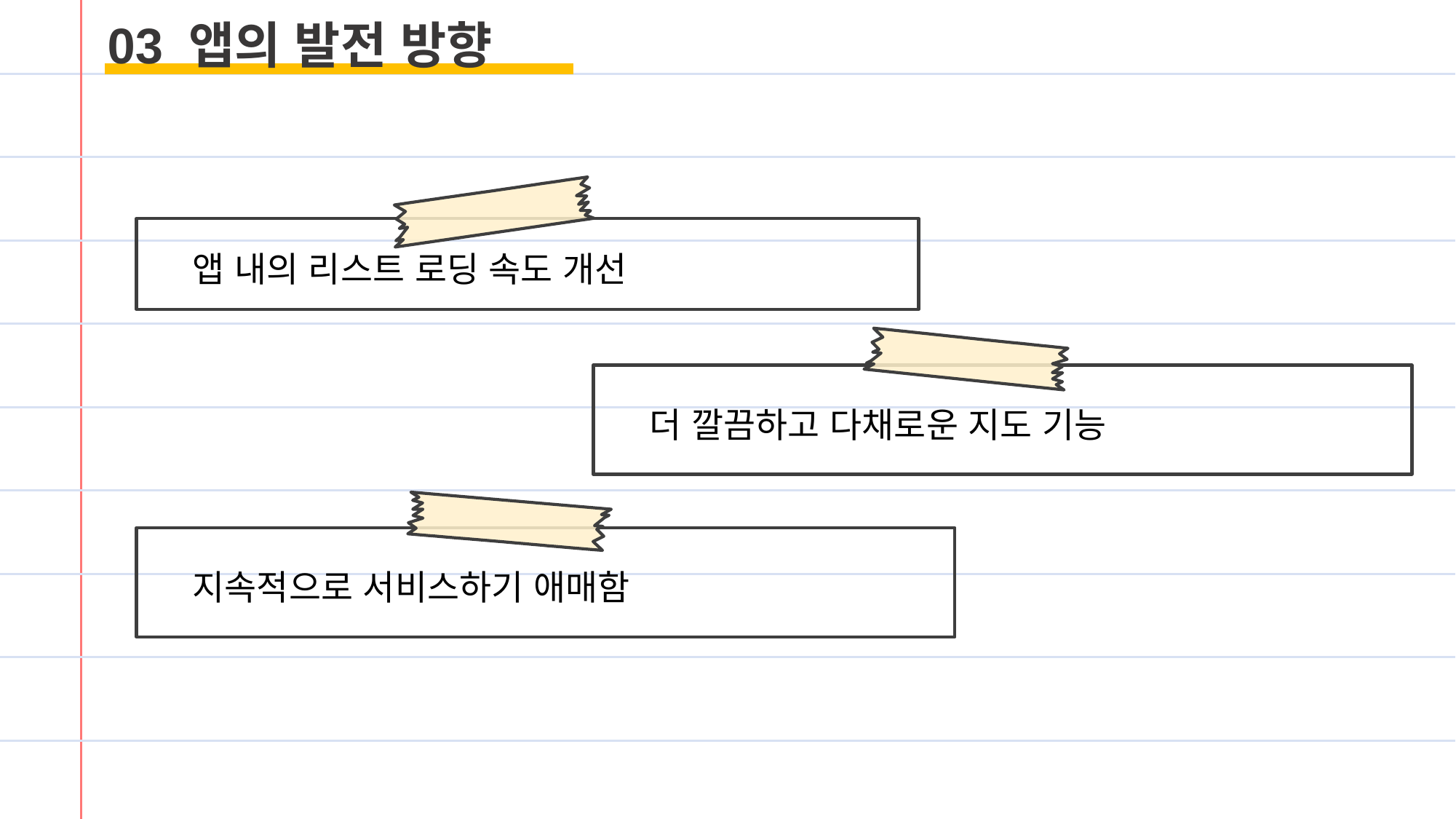

# 03 앱의 발전 방향

앱 내의 리스트 로딩 속도 개선

더 깔끔하고 다채로운 지도 기능

지속적으로 서비스하기 애매함